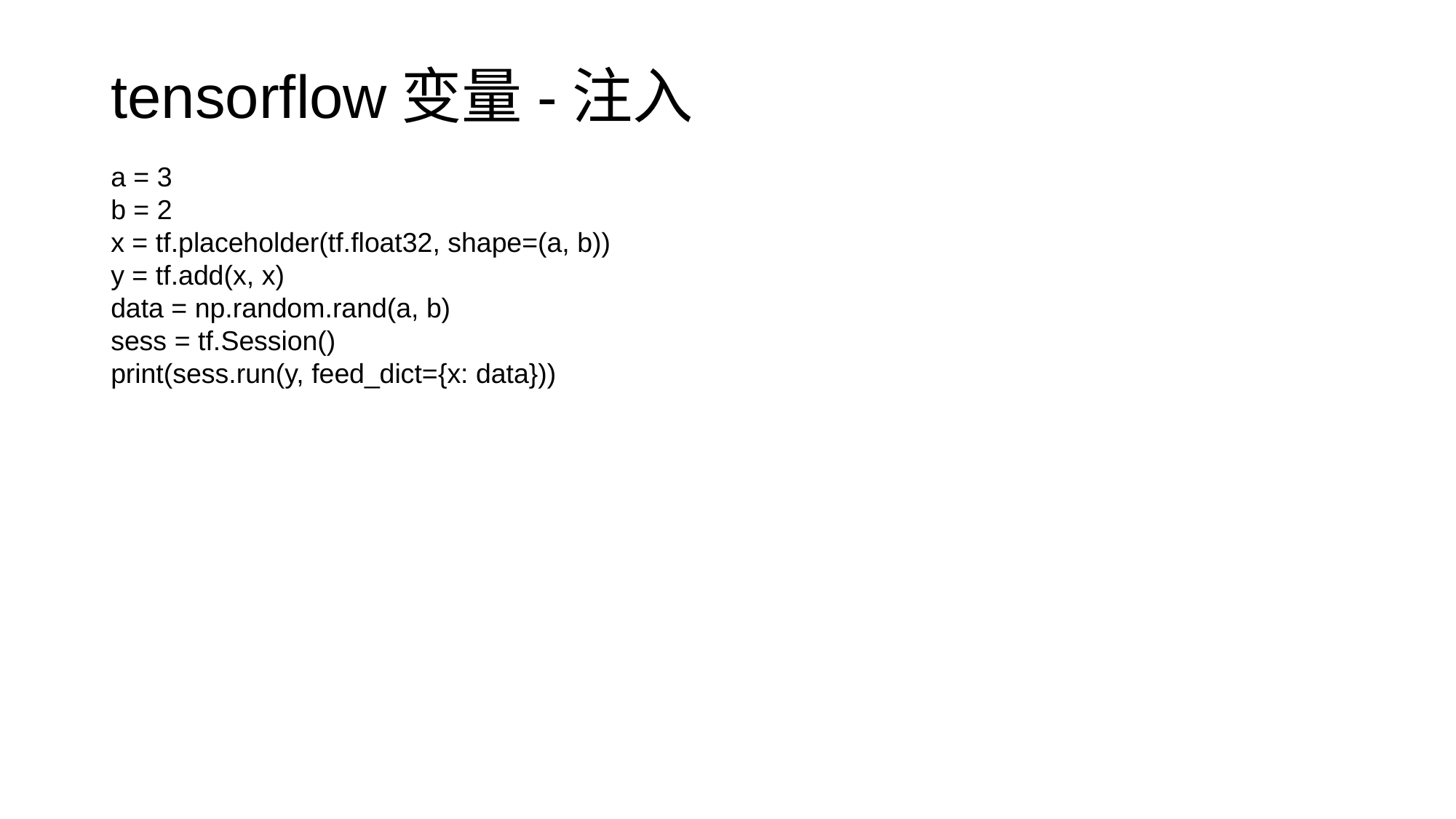

# tensorflow变量-注入
a = 3
b = 2
x = tf.placeholder(tf.float32, shape=(a, b))
y = tf.add(x, x)
data = np.random.rand(a, b)
sess = tf.Session()
print(sess.run(y, feed_dict={x: data}))